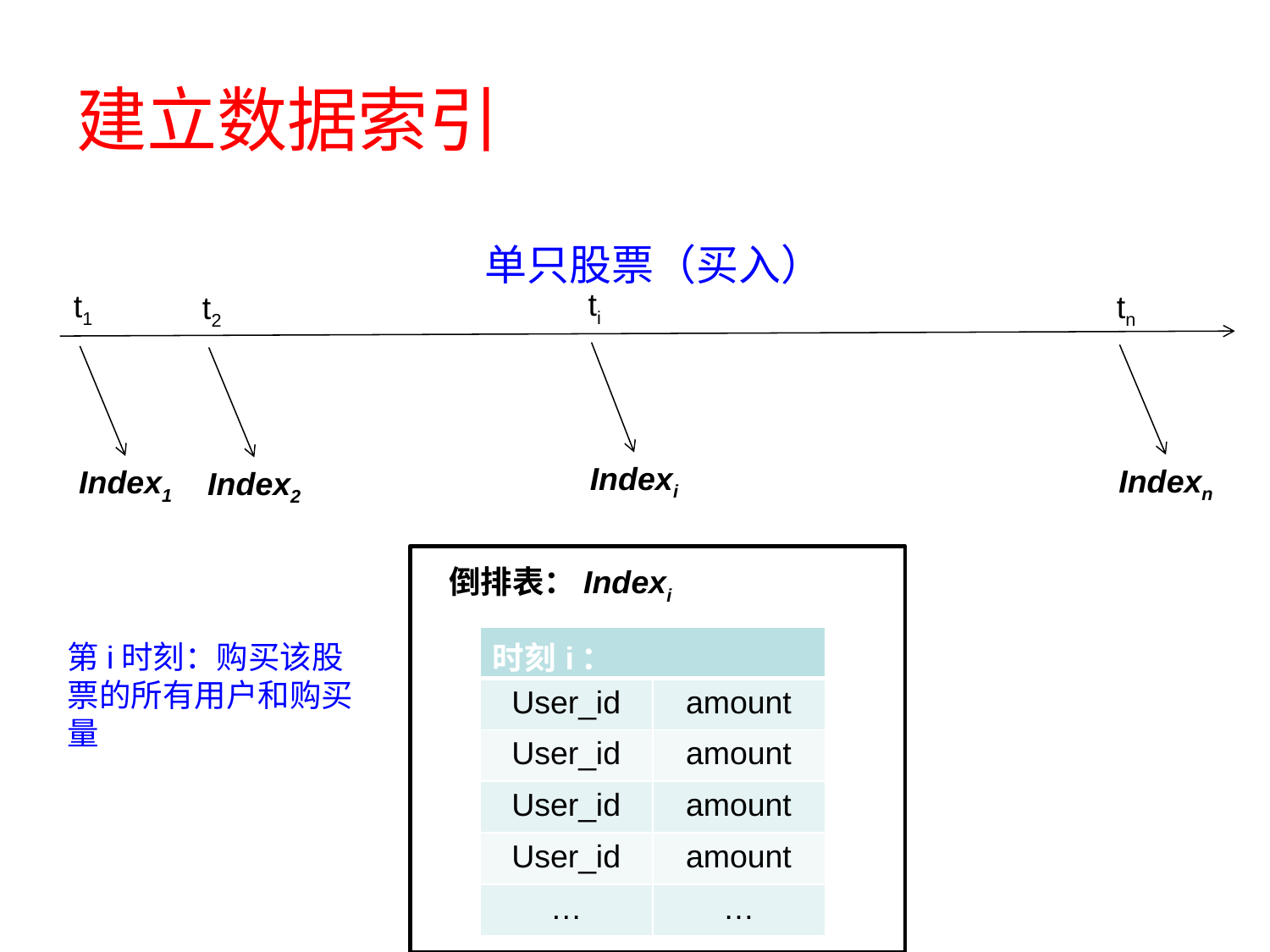

# 建立数据索引
单只股票（买入）
ti
t1
tn
t2
Indexi
Indexn
Index1
Index2

倒排表：Indexi
| 时刻i： |  |
| --- | --- |
| User\_id | amount |
| User\_id | amount |
| User\_id | amount |
| User\_id | amount |
| … | … |
第i时刻：购买该股票的所有用户和购买量